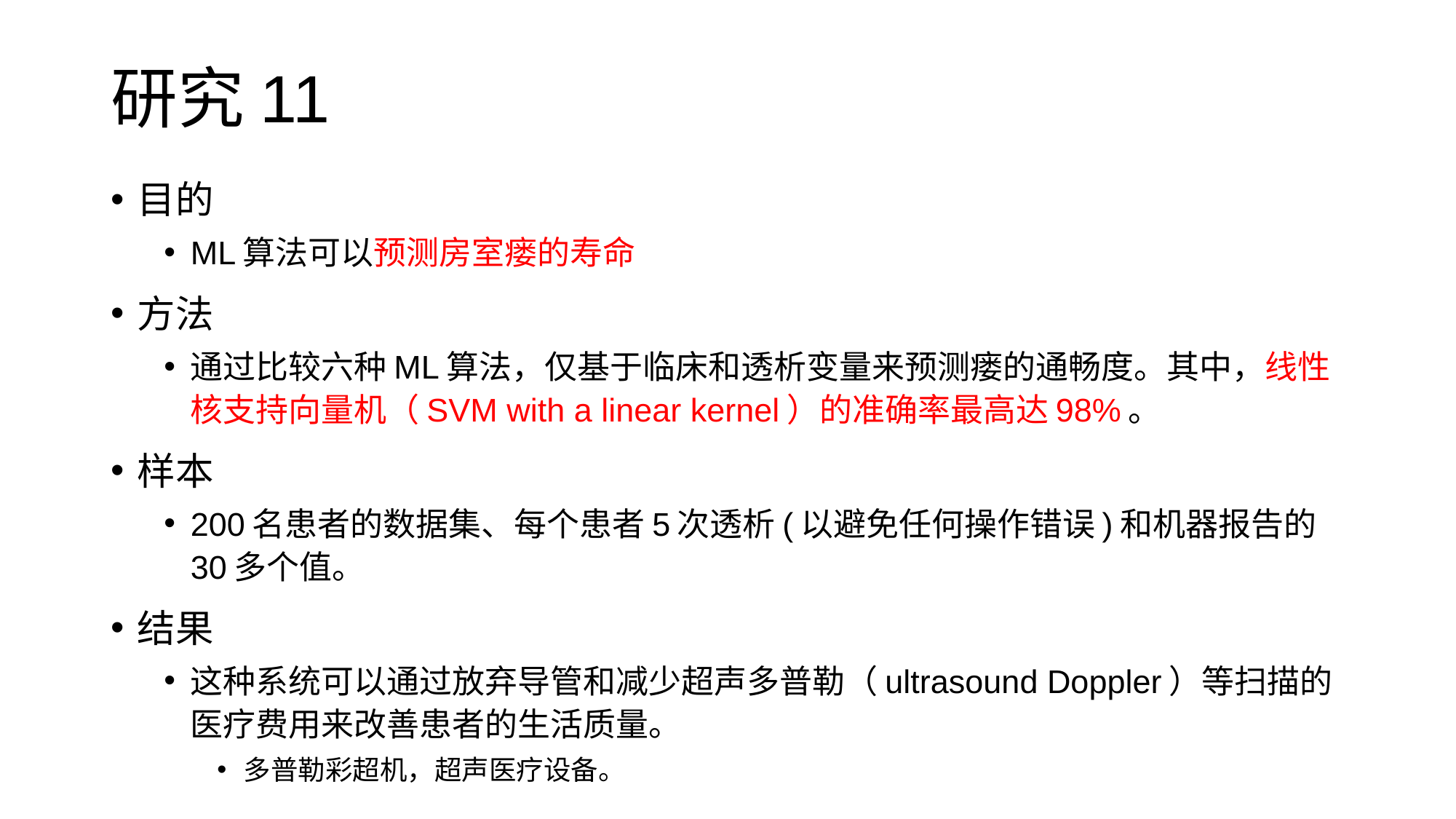

# 研究11
目的
ML算法可以预测房室瘘的寿命
方法
通过比较六种ML算法，仅基于临床和透析变量来预测瘘的通畅度。其中，线性核支持向量机（SVM with a linear kernel）的准确率最高达98%。
样本
200名患者的数据集、每个患者5次透析(以避免任何操作错误)和机器报告的30多个值。
结果
这种系统可以通过放弃导管和减少超声多普勒（ultrasound Doppler）等扫描的医疗费用来改善患者的生活质量。
多普勒彩超机，超声医疗设备。